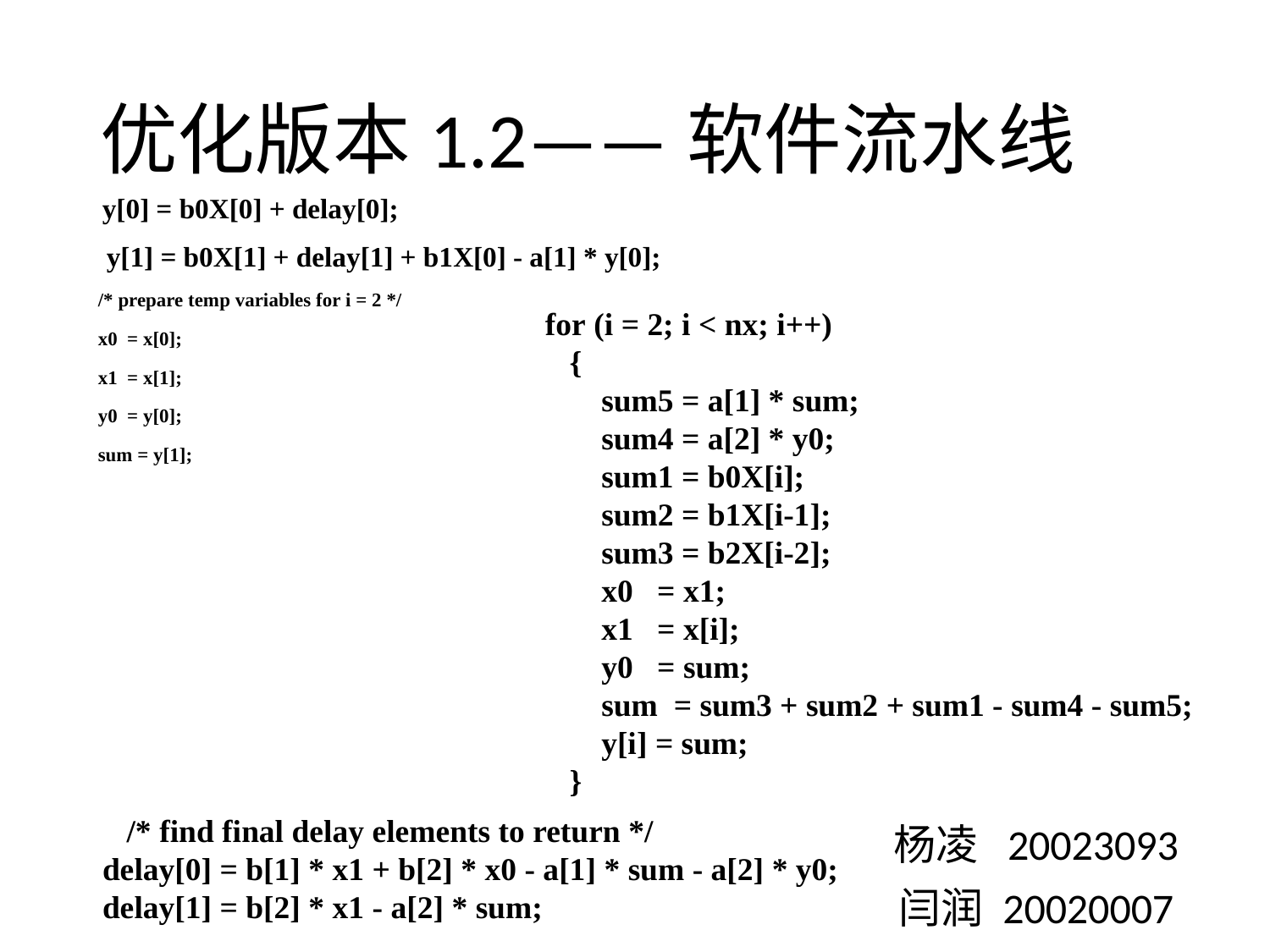

# 优化版本1.2——软件流水线
    y[0] = b0X[0] + delay[0];
    y[1] = b0X[1] + delay[1] + b1X[0] - a[1] * y[0];
    /* prepare temp variables for i = 2 */
    x0  = x[0];
    x1  = x[1];
    y0  = y[0];
    sum = y[1];
for (i = 2; i < nx; i++)
   {
       sum5 = a[1] * sum;
       sum4 = a[2] * y0;
       sum1 = b0X[i];
       sum2 = b1X[i-1];
       sum3 = b2X[i-2];
       x0   = x1;
       x1   = x[i];
       y0   = sum;
       sum  = sum3 + sum2 + sum1 - sum4 - sum5;
       y[i] = sum;
   }

      /* find final delay elements to return */
   delay[0] = b[1] * x1 + b[2] * x0 - a[1] * sum - a[2] * y0;
   delay[1] = b[2] * x1 - a[2] * sum;